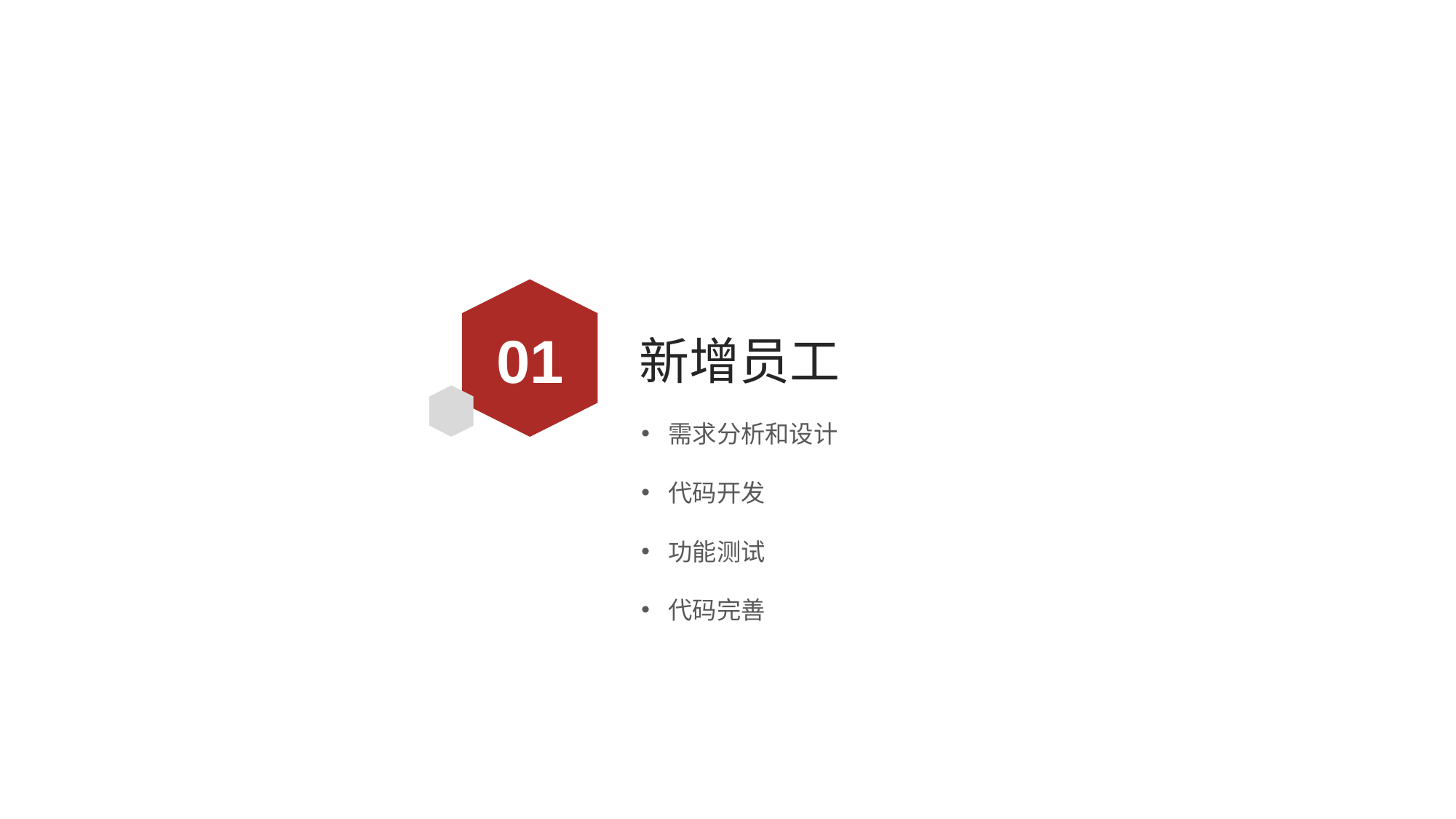

01
# 新增员工
需求分析和设计
代码开发
功能测试
代码完善